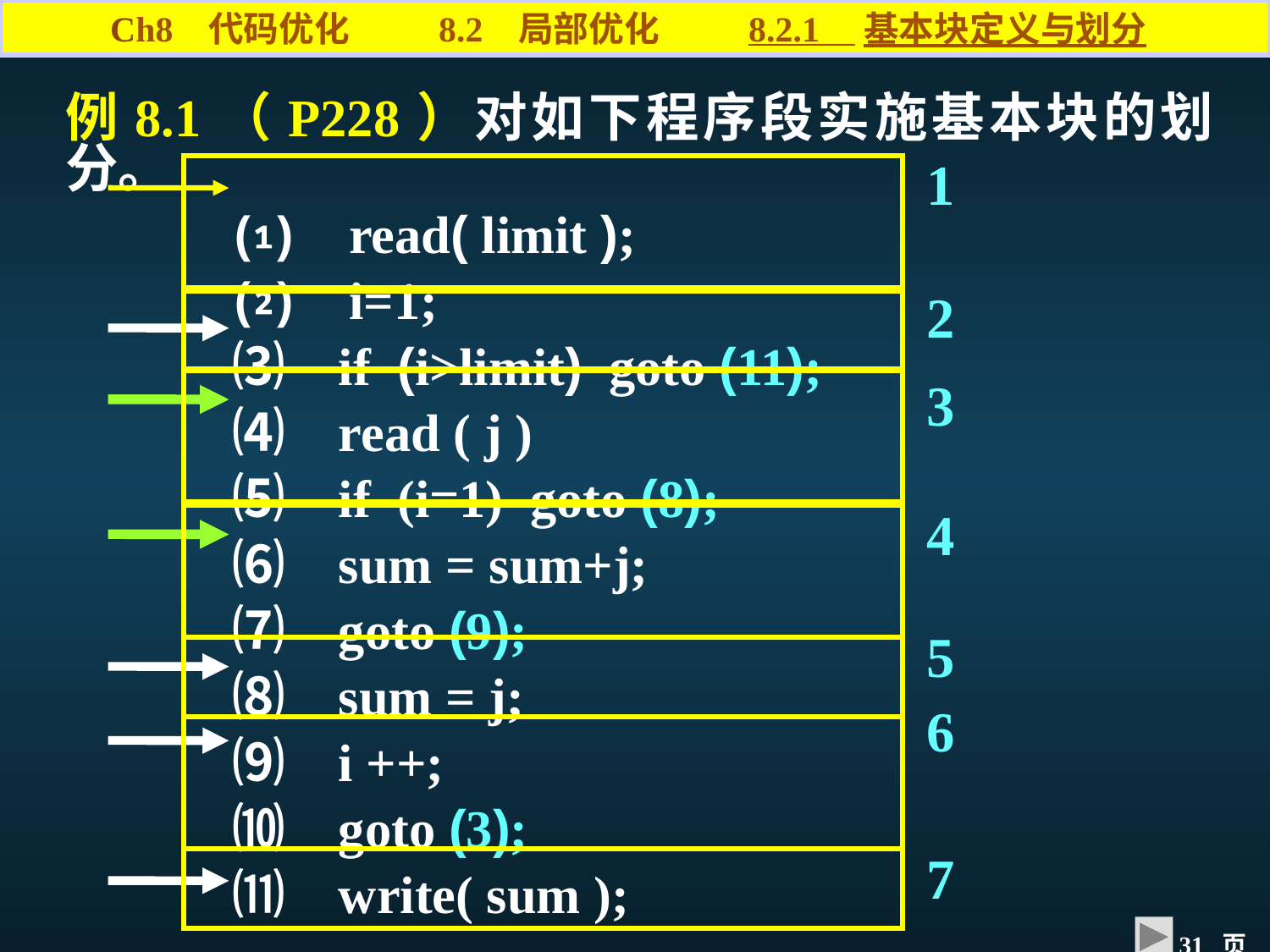

Ch8   代码优化          8.2   局部优化          8.2.1    基本块定义与划分
例8.1（P228）对如下程序段实施基本块的划分。
	   ⑴    read( limit );
	   ⑵    i=1;
	   ⑶    if  (i>limit)  goto (11);
	   ⑷    read ( j )
	   ⑸    if  (i=1)  goto (8);
	   ⑹    sum = sum+j;
	   ⑺    goto (9);
	   ⑻    sum = j;
  	   ⑼    i ++;
	   ⑽    goto (3);
	   ⑾    write( sum );
1
2
3
4
5
6
7